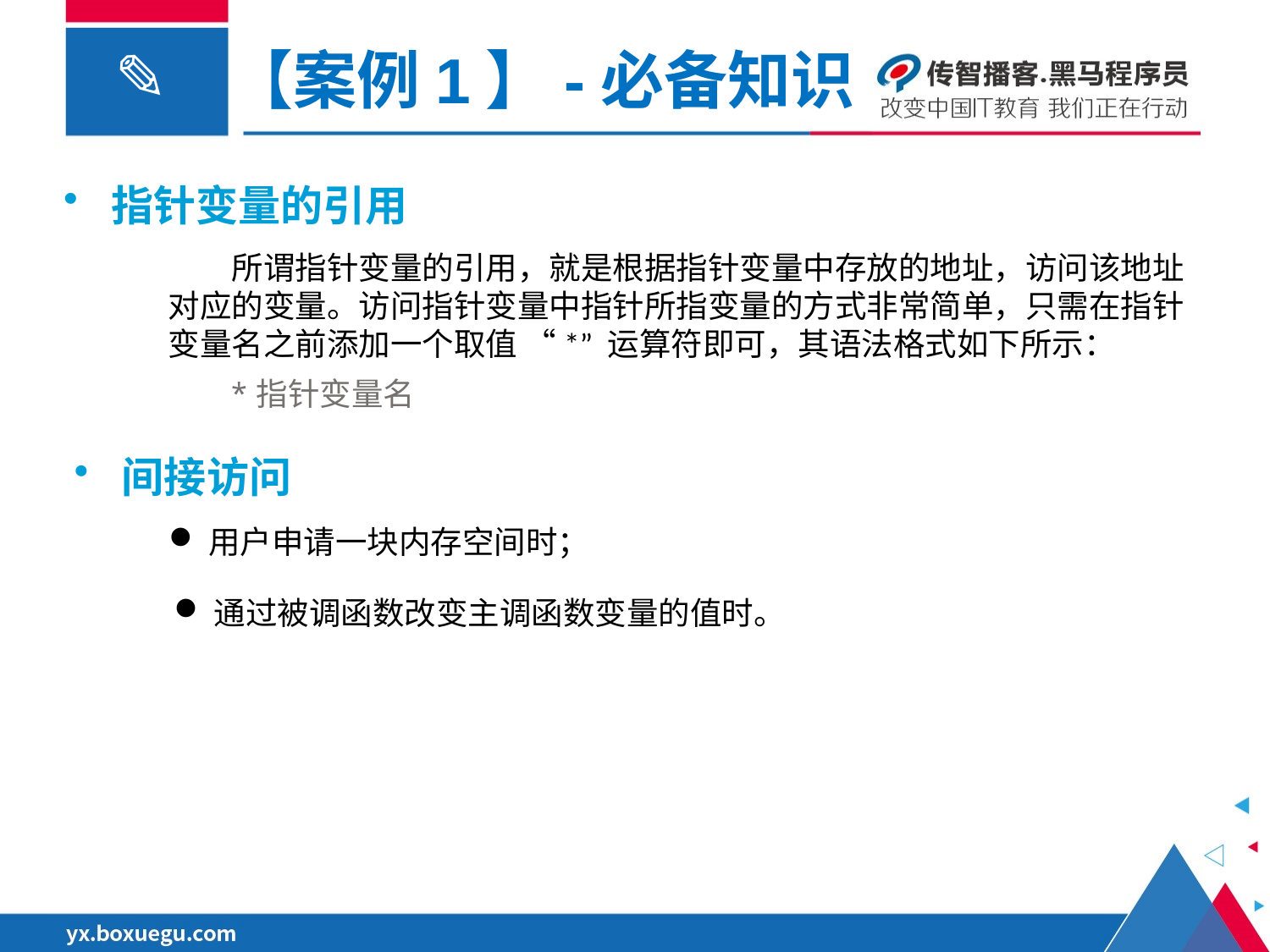

【案例1】-必备知识
指针变量的引用
所谓指针变量的引用，就是根据指针变量中存放的地址，访问该地址对应的变量。访问指针变量中指针所指变量的方式非常简单，只需在指针变量名之前添加一个取值 “*” 运算符即可，其语法格式如下所示：
*指针变量名
间接访问
用户申请一块内存空间时；
通过被调函数改变主调函数变量的值时。